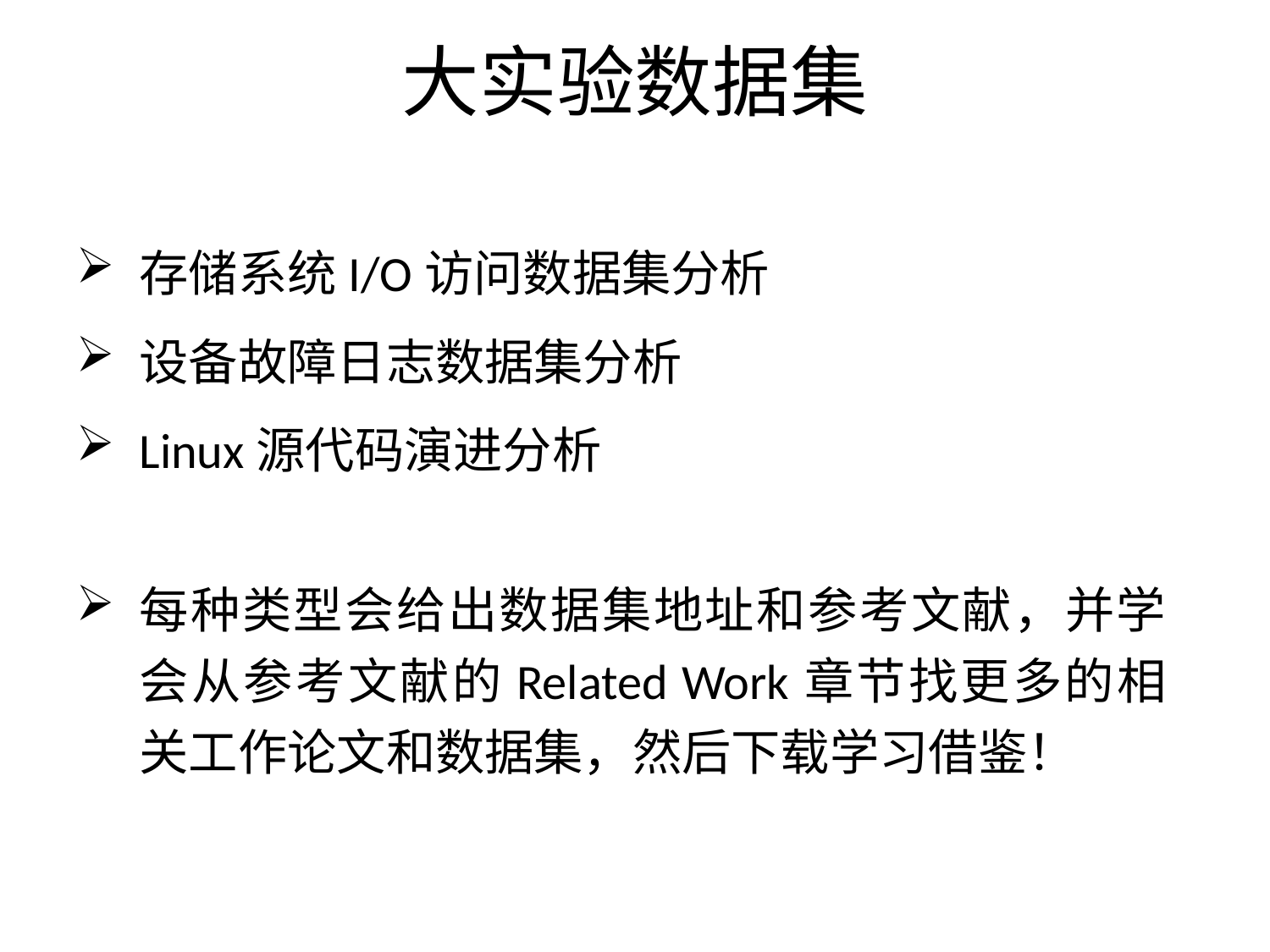

# 大实验数据集
存储系统I/O访问数据集分析
设备故障日志数据集分析
Linux源代码演进分析

每种类型会给出数据集地址和参考文献，并学会从参考文献的Related Work章节找更多的相关工作论文和数据集，然后下载学习借鉴！